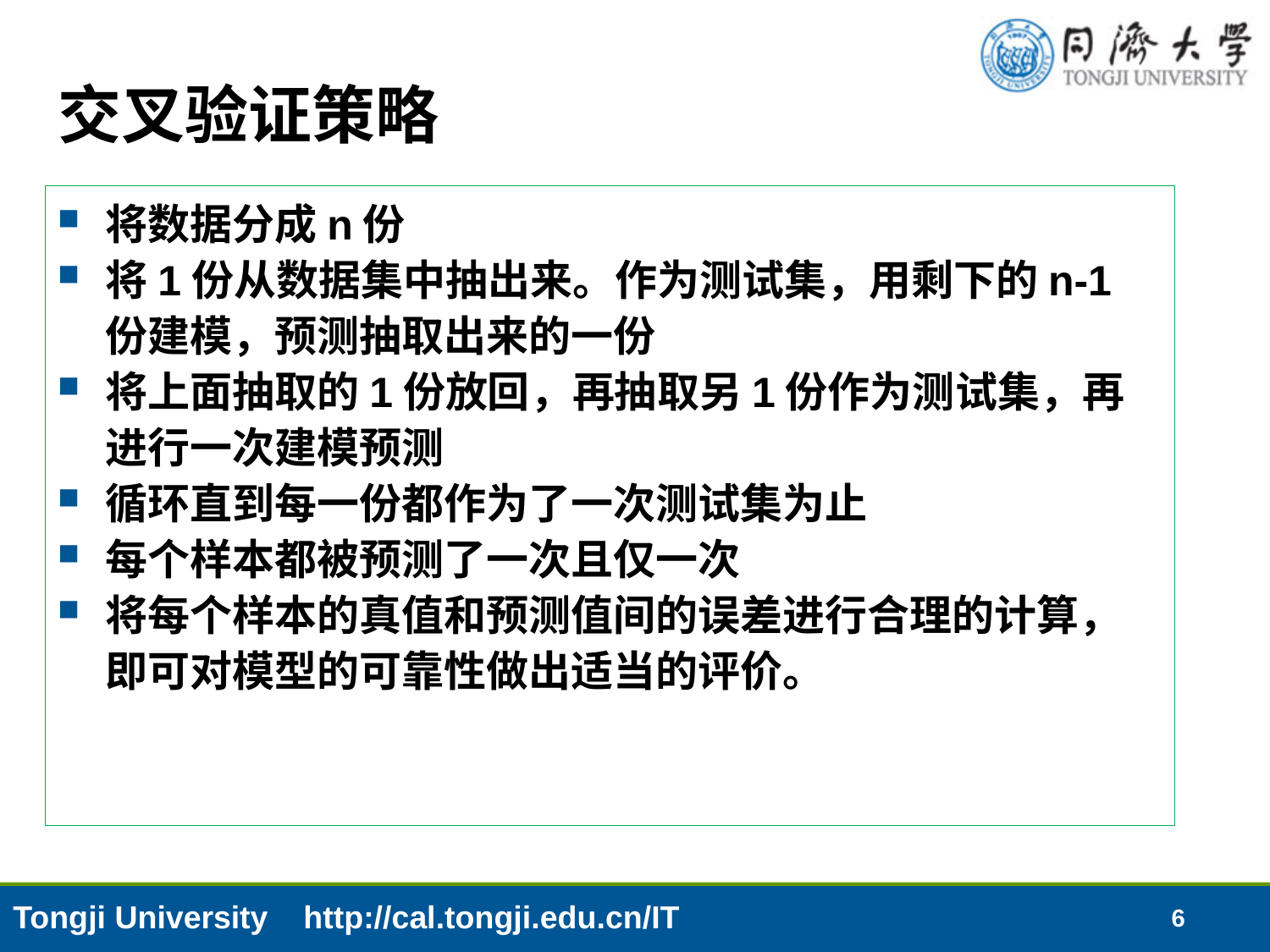

# 交叉验证策略
将数据分成n份
将1份从数据集中抽出来。作为测试集，用剩下的n-1份建模，预测抽取出来的一份
将上面抽取的1份放回，再抽取另1份作为测试集，再进行一次建模预测
循环直到每一份都作为了一次测试集为止
每个样本都被预测了一次且仅一次
将每个样本的真值和预测值间的误差进行合理的计算，即可对模型的可靠性做出适当的评价。